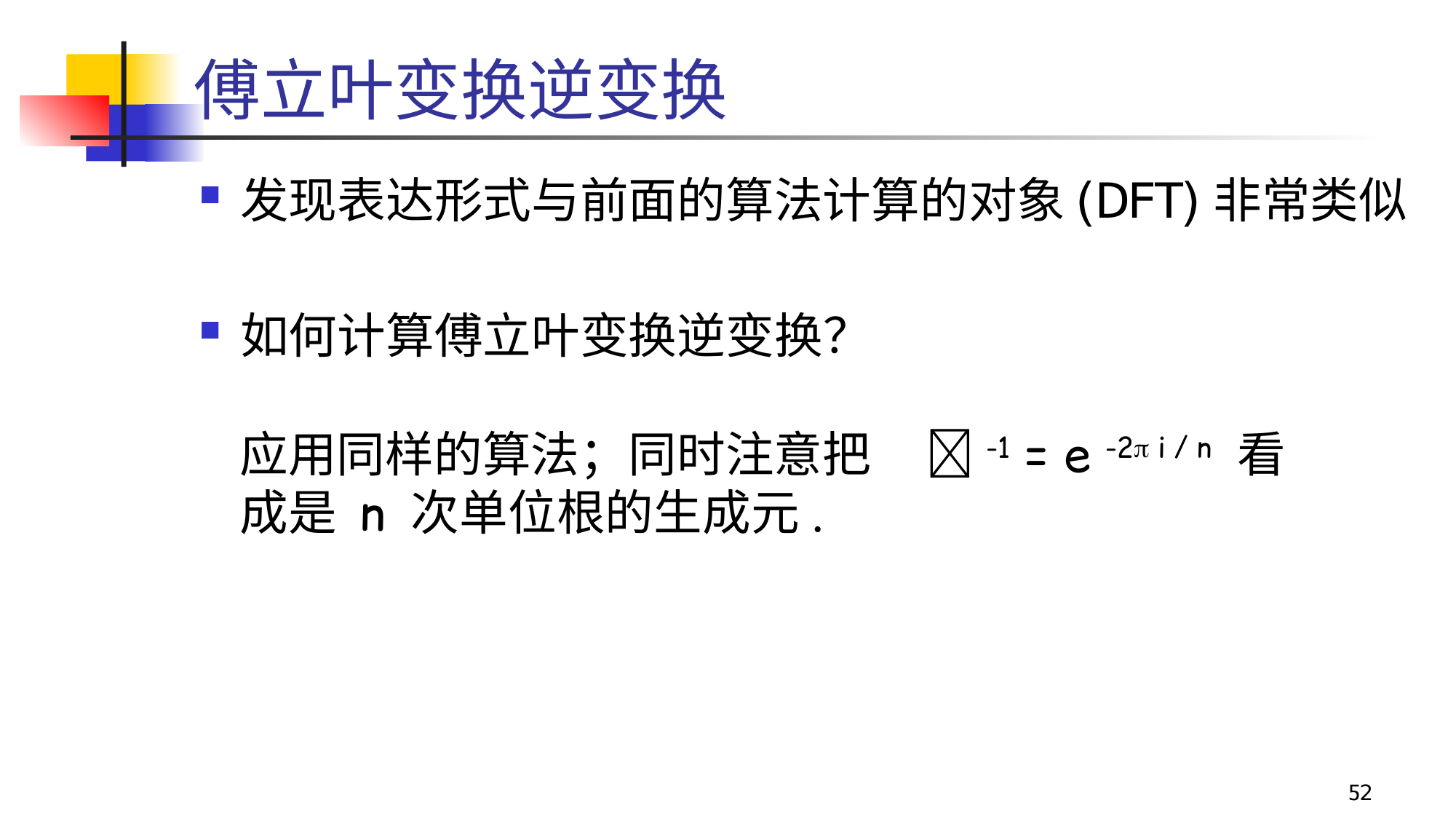

# 傅立叶变换逆变换
发现表达形式与前面的算法计算的对象(DFT)非常类似

如何计算傅立叶变换逆变换？

应用同样的算法；同时注意把     ω-1 = e -2π i / n 看成是 n 次单位根的生成元.
52